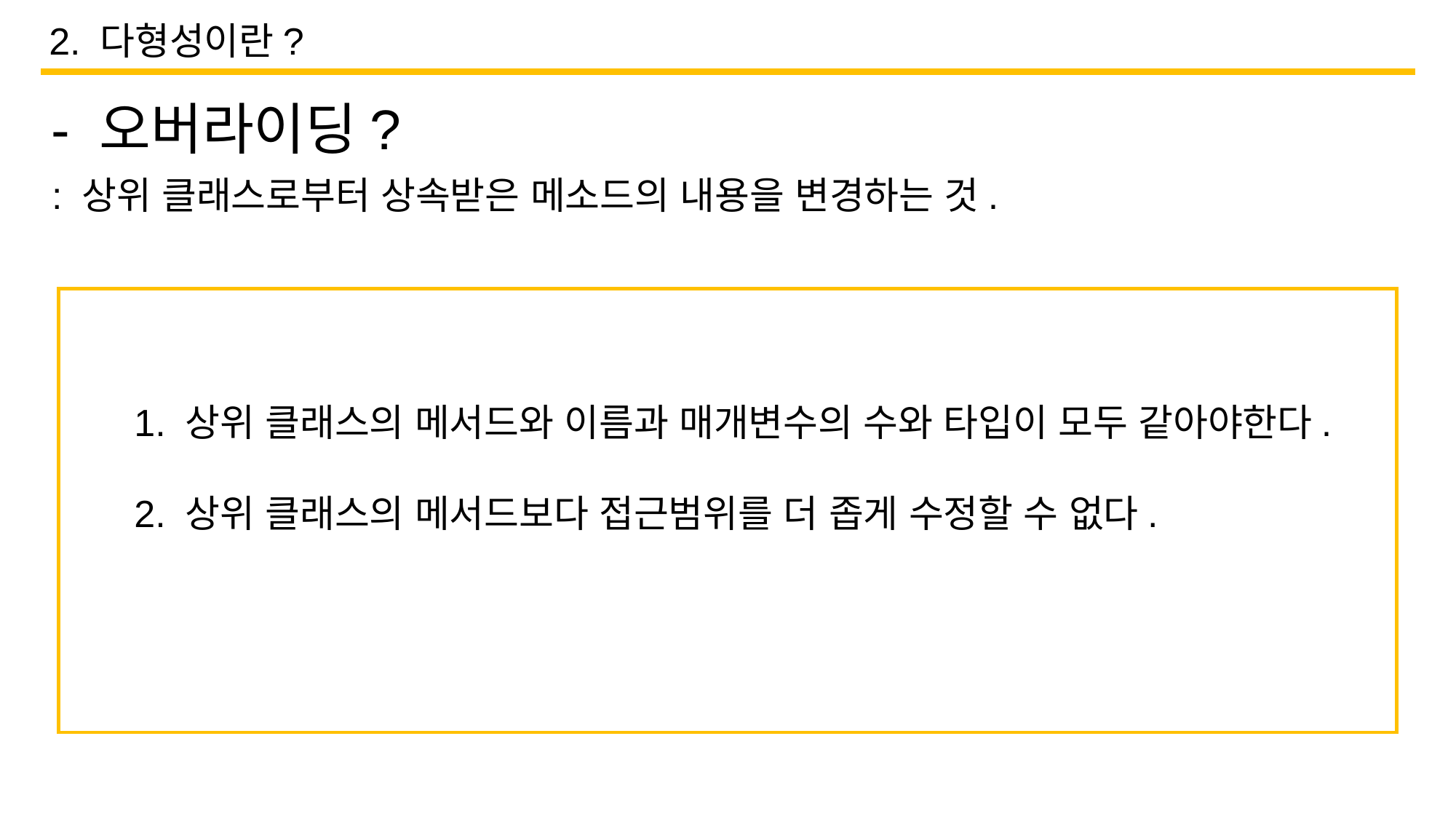

2. 다형성이란?
- 오버라이딩?
: 상위 클래스로부터 상속받은 메소드의 내용을 변경하는 것.

1. 상위 클래스의 메서드와 이름과 매개변수의 수와 타입이 모두 같아야한다.

2. 상위 클래스의 메서드보다 접근범위를 더 좁게 수정할 수 없다.